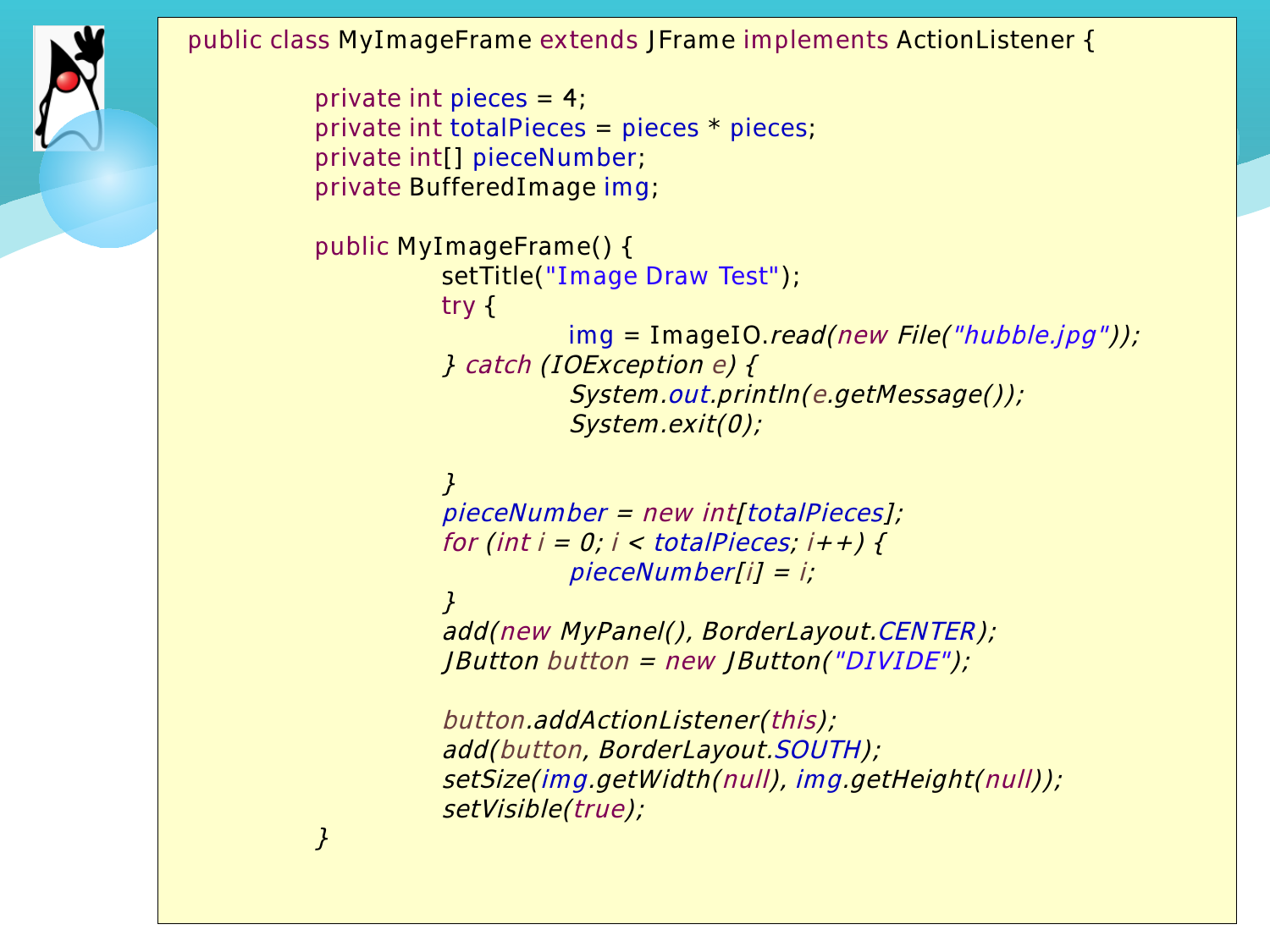

# 예제
public class MyImageFrame extends JFrame implements ActionListener {

	private int pieces = 4;
	private int totalPieces = pieces * pieces;
	private int[] pieceNumber;
	private BufferedImage img;

	public MyImageFrame() {
		setTitle("Image Draw Test");
		try {
			img = ImageIO.read(new File("hubble.jpg"));
		} catch (IOException e) {
			System.out.println(e.getMessage());
			System.exit(0);

		}
		pieceNumber = new int[totalPieces];
		for (int i = 0; i < totalPieces; i++) {
			pieceNumber[i] = i;
		}
		add(new MyPanel(), BorderLayout.CENTER);
		JButton button = new JButton("DIVIDE");

		button.addActionListener(this);
		add(button, BorderLayout.SOUTH);
		setSize(img.getWidth(null), img.getHeight(null));
		setVisible(true);
	}